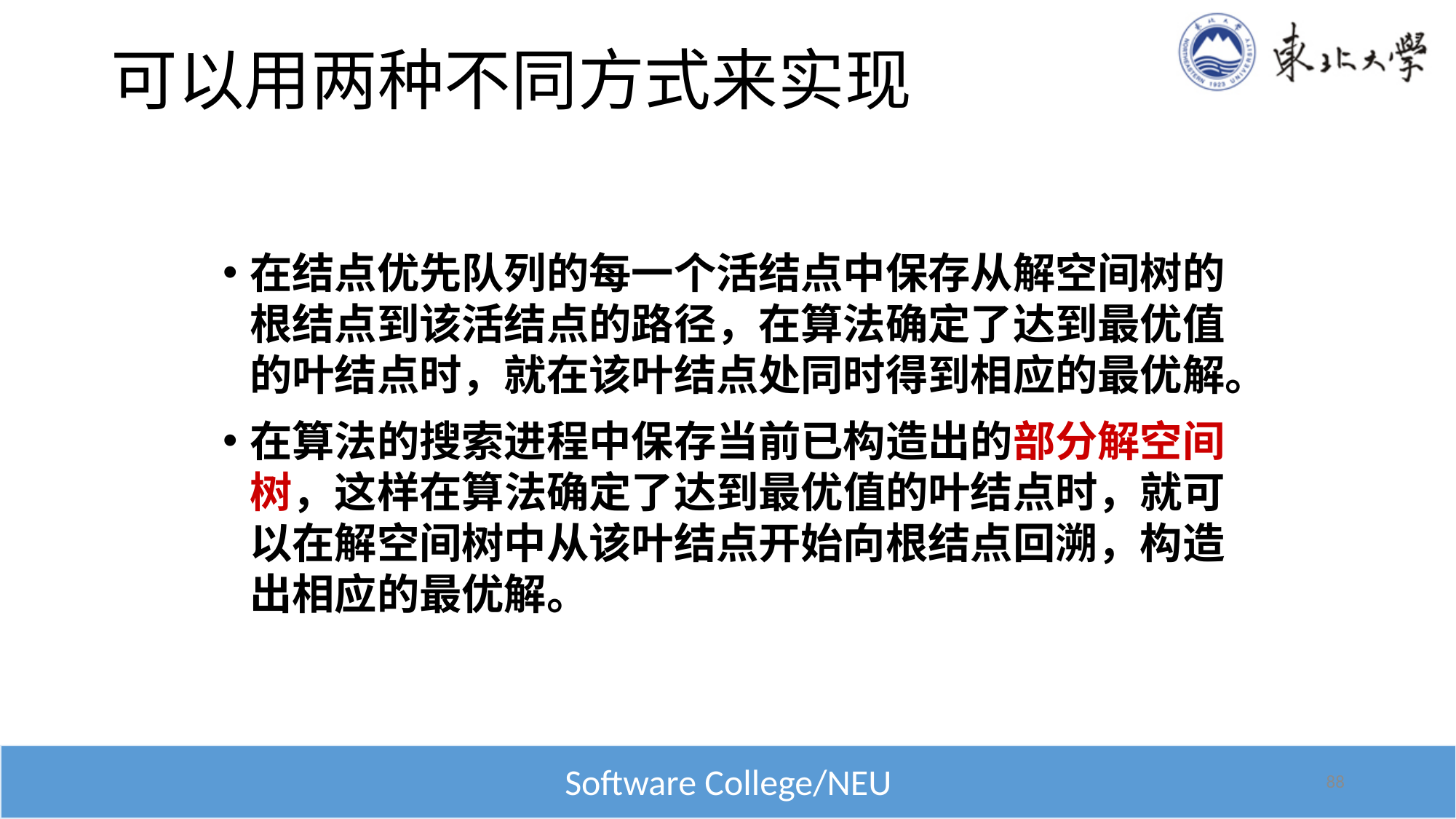

# 可以用两种不同方式来实现
在结点优先队列的每一个活结点中保存从解空间树的根结点到该活结点的路径，在算法确定了达到最优值的叶结点时，就在该叶结点处同时得到相应的最优解。
在算法的搜索进程中保存当前已构造出的部分解空间树，这样在算法确定了达到最优值的叶结点时，就可以在解空间树中从该叶结点开始向根结点回溯，构造出相应的最优解。
88